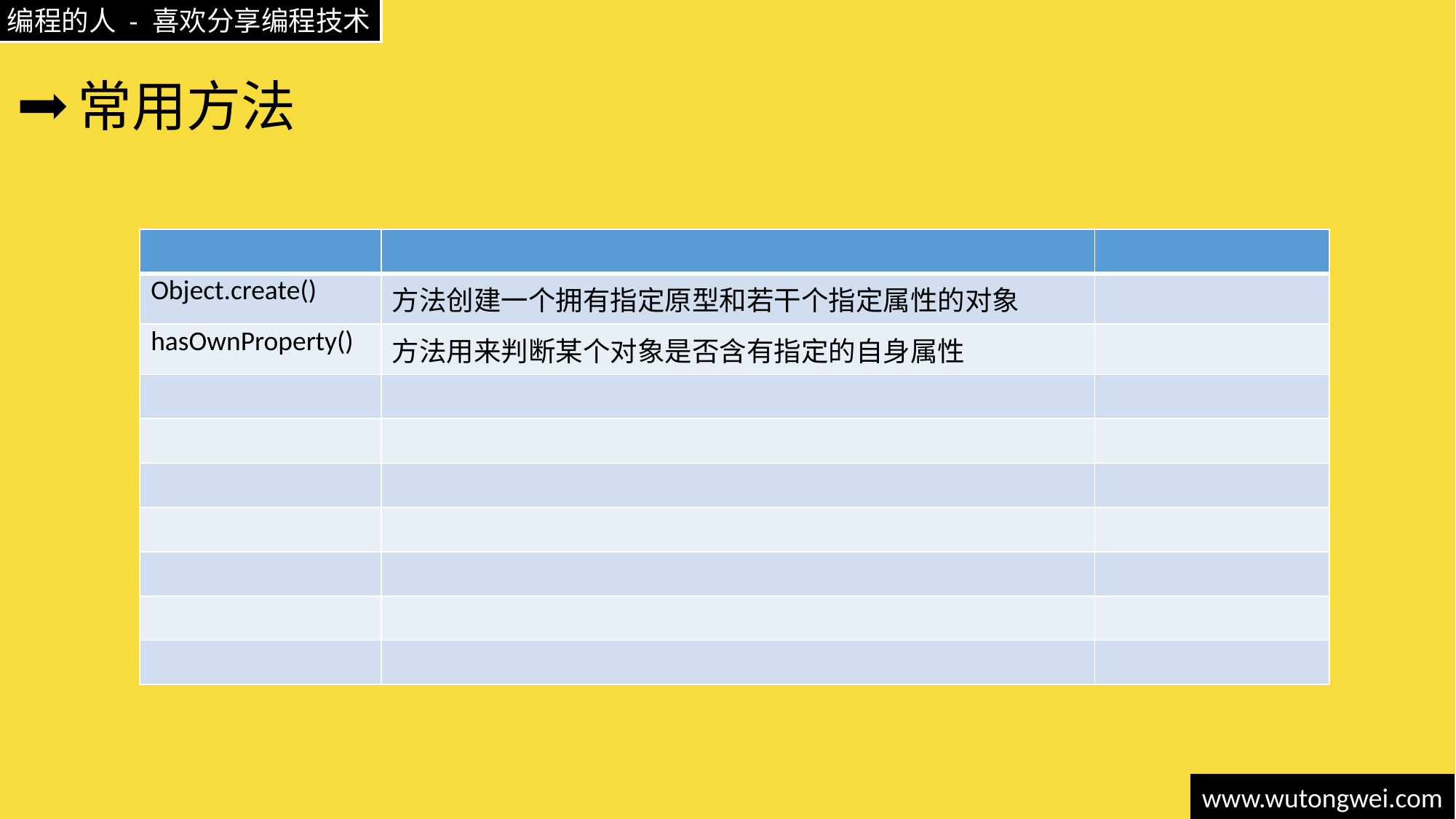

# 常用方法
|  |  |  |
| --- | --- | --- |
| Object.create() | 方法创建一个拥有指定原型和若干个指定属性的对象 |  |
| hasOwnProperty() | 方法用来判断某个对象是否含有指定的自身属性 |  |
|  |  |  |
|  |  |  |
|  |  |  |
|  |  |  |
|  |  |  |
|  |  |  |
|  |  |  |